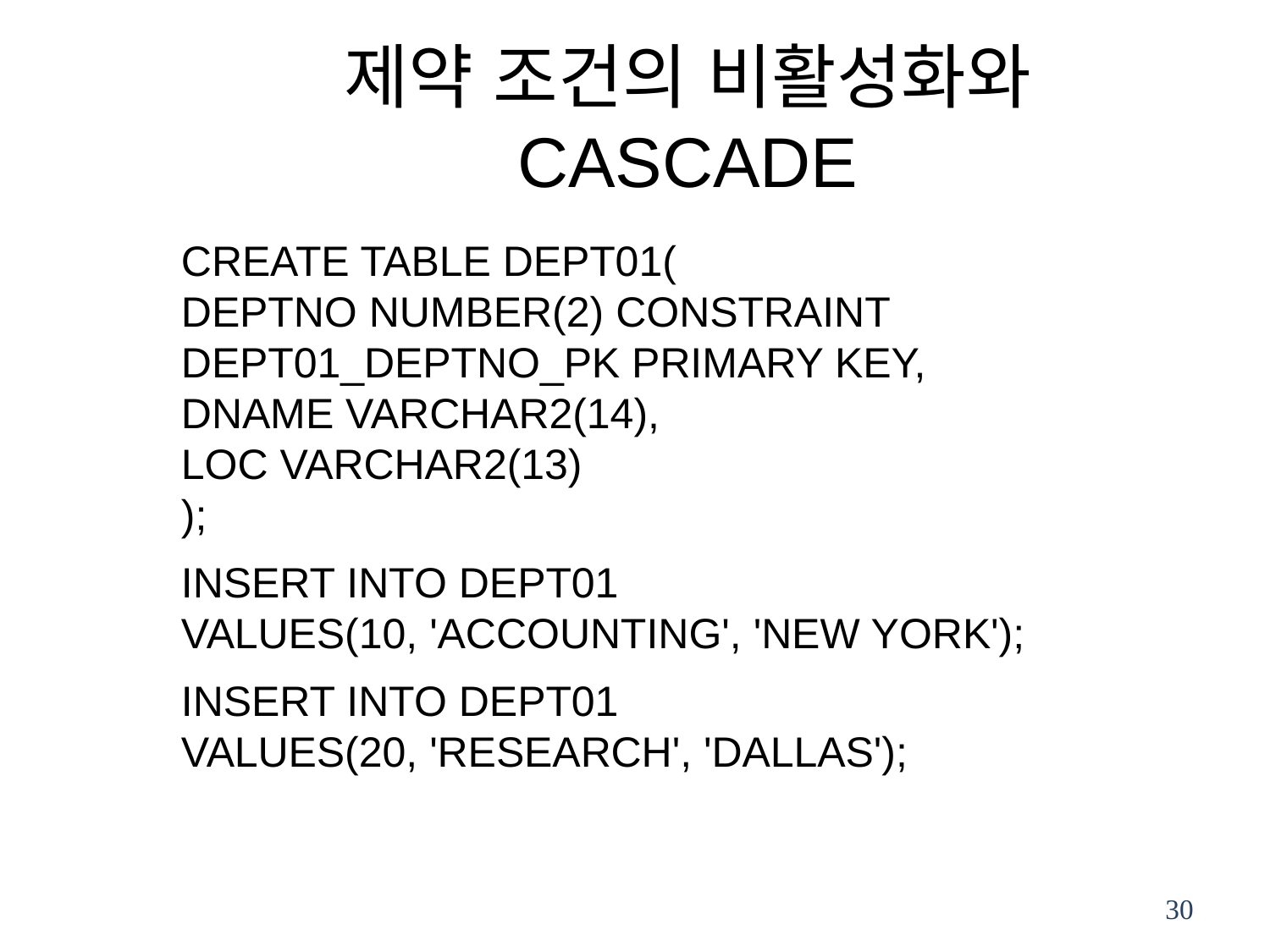

# 제약 조건의 비활성화와 CASCADE
CREATE TABLE DEPT01(
DEPTNO NUMBER(2) CONSTRAINT DEPT01_DEPTNO_PK PRIMARY KEY,
DNAME VARCHAR2(14),
LOC VARCHAR2(13)
);

INSERT INTO DEPT01
VALUES(10, 'ACCOUNTING', 'NEW YORK');

INSERT INTO DEPT01
VALUES(20, 'RESEARCH', 'DALLAS');

30